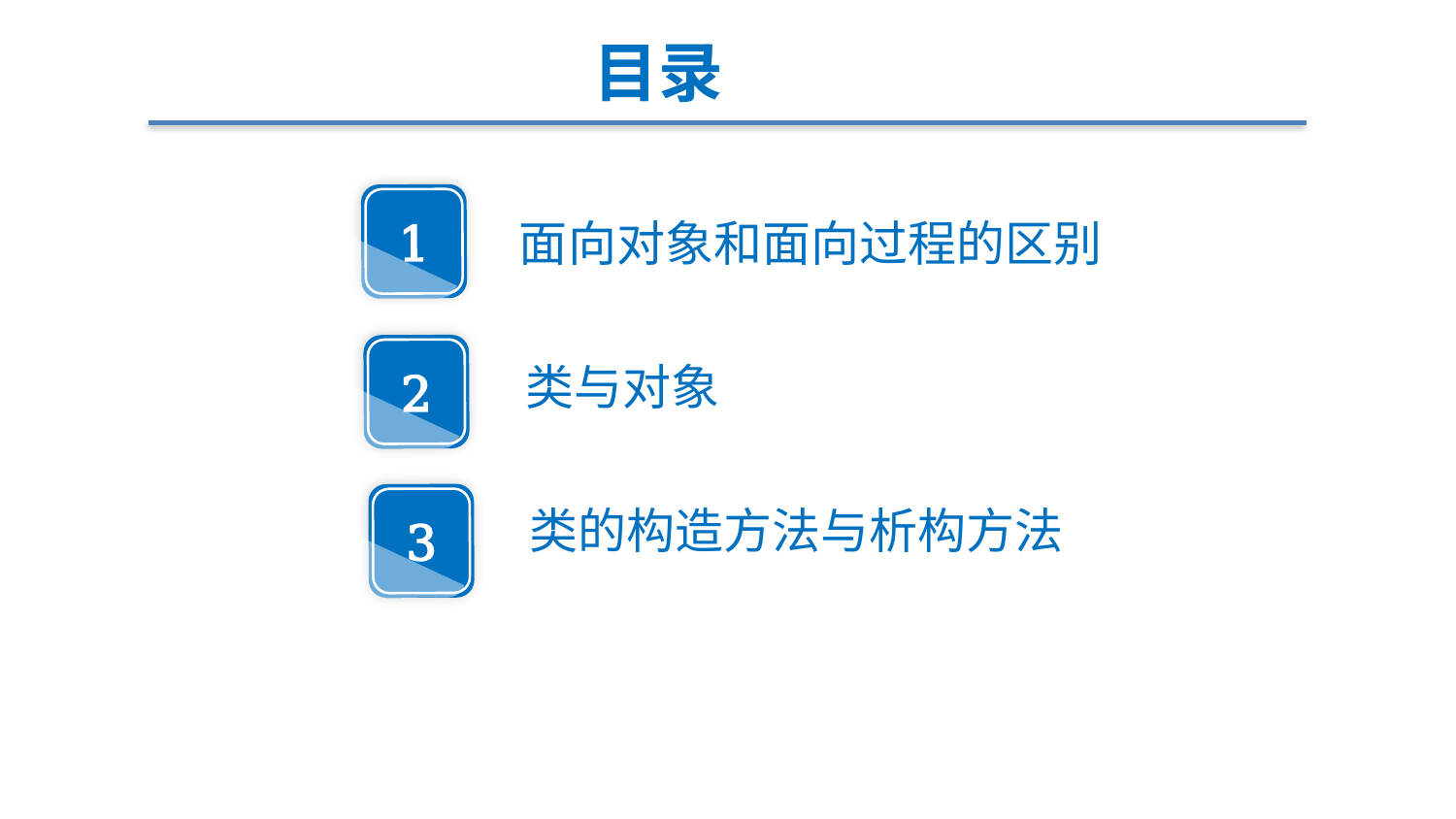

# 目录
1

面向对象和面向过程的区别
2

类与对象
3

类的构造方法与析构方法